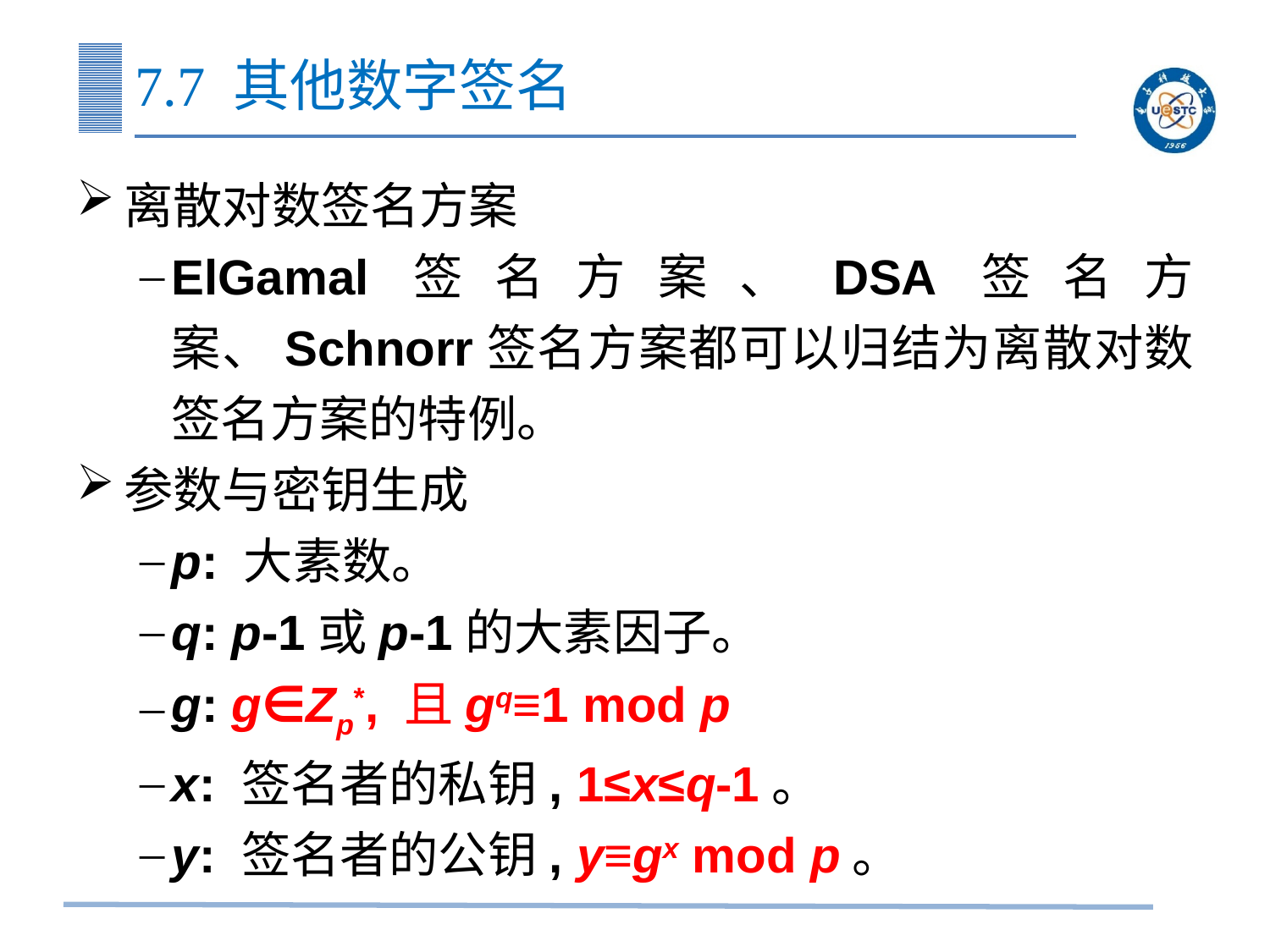

# 7.7 其他数字签名
离散对数签名方案
ElGamal签名方案、DSA签名方案、Schnorr签名方案都可以归结为离散对数签名方案的特例。
参数与密钥生成
p: 大素数。
q: p-1或p-1的大素因子。
g: g∈Zp*, 且gq≡1 mod p
x: 签名者的私钥, 1≤x≤q-1。
y: 签名者的公钥, y≡gx mod p。